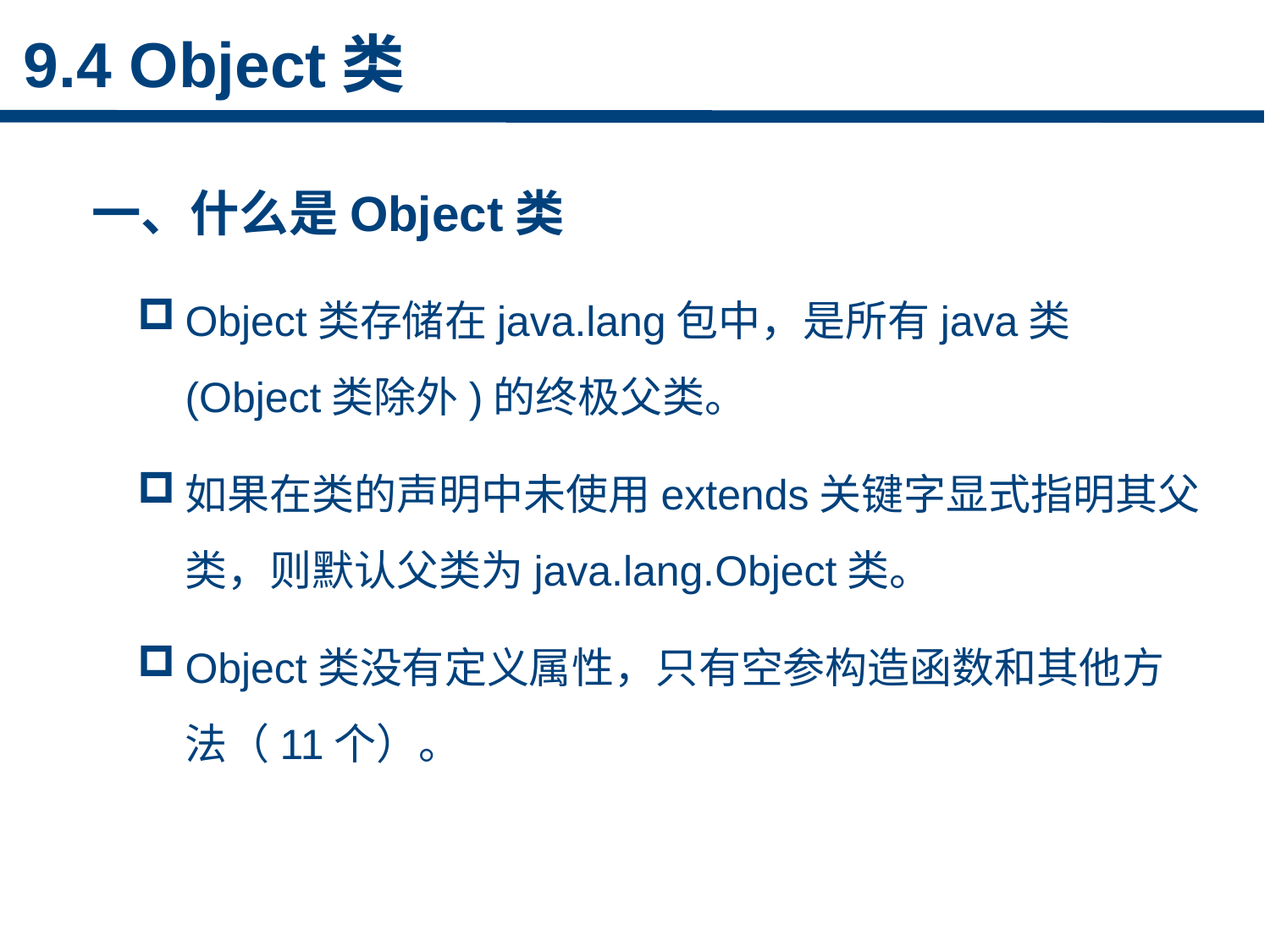

9.4 Object类
一、什么是Object类
Object类存储在java.lang包中，是所有java类(Object类除外)的终极父类。
如果在类的声明中未使用extends关键字显式指明其父类，则默认父类为java.lang.Object类。
Object类没有定义属性，只有空参构造函数和其他方法（11个）。

点击添加文本
点击添加文本
点击添加文本
点击添加文本